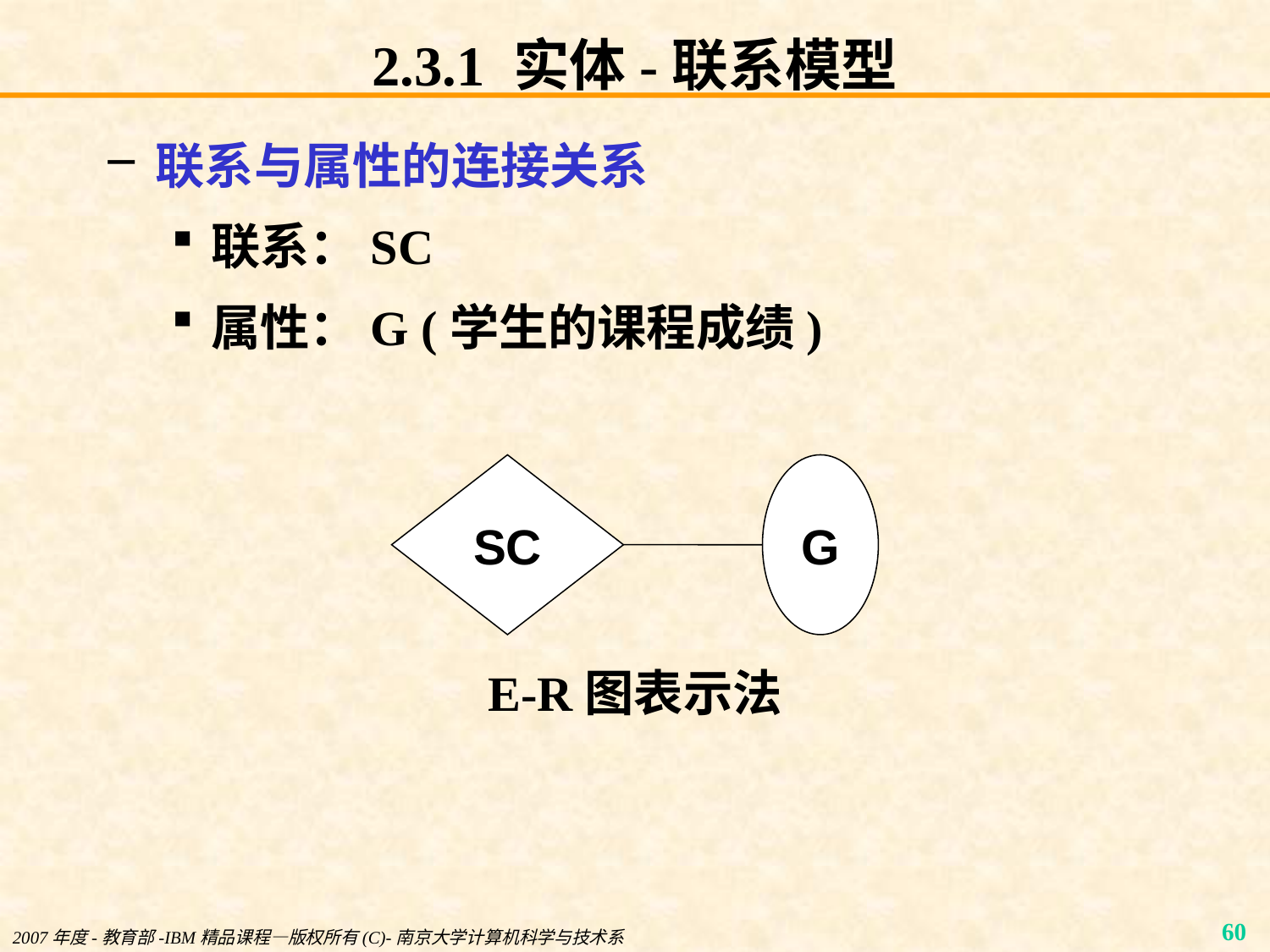

# 2.3.1 实体-联系模型
联系与属性的连接关系
联系：SC
属性：G (学生的课程成绩)
SC
G

E-R图表示法
60
2007年度-教育部-IBM精品课程—版权所有(C)-南京大学计算机科学与技术系